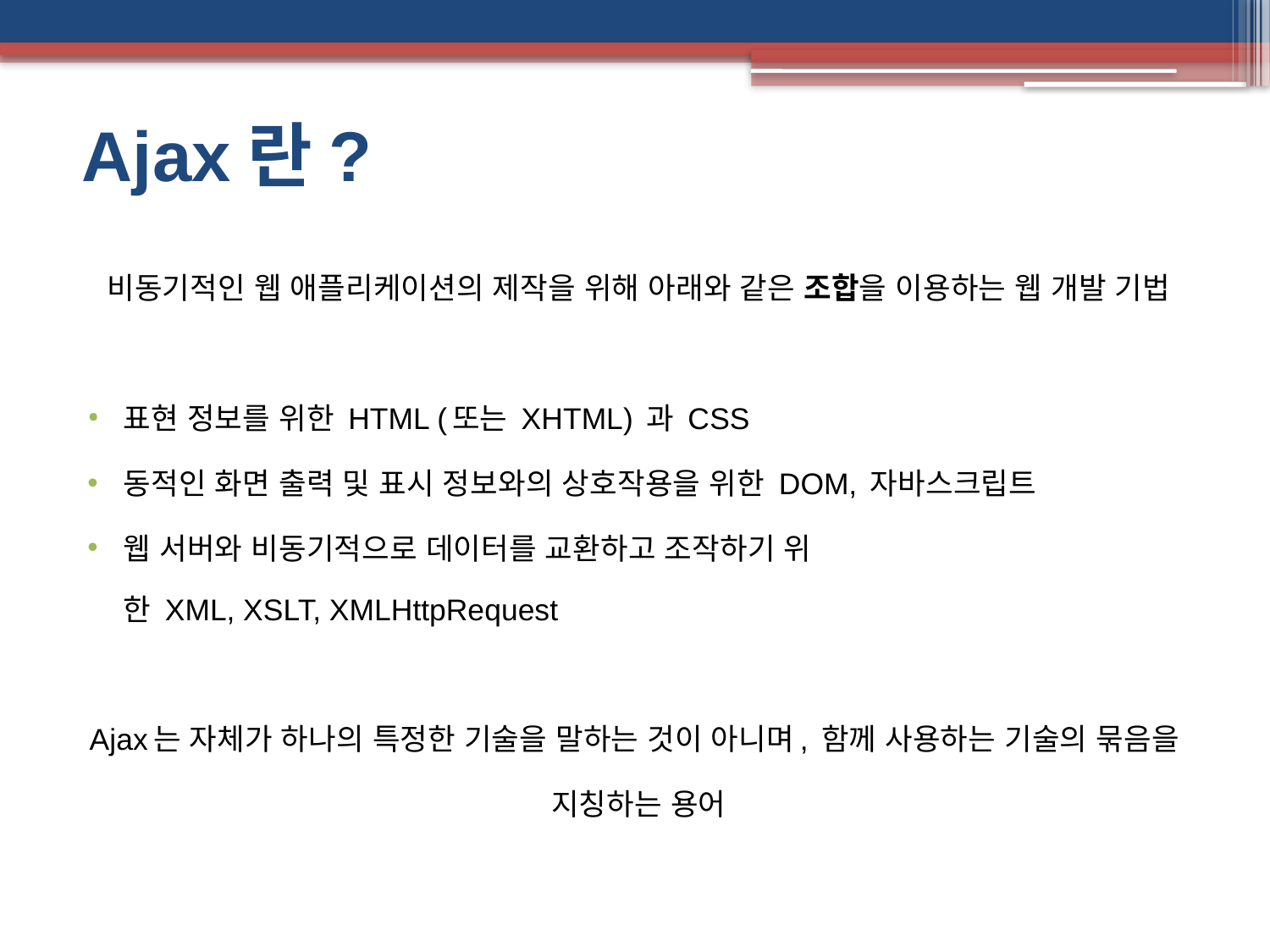

# Ajax란?
비동기적인 웹 애플리케이션의 제작을 위해 아래와 같은 조합을 이용하는 웹 개발 기법

표현 정보를 위한 HTML (또는 XHTML) 과 CSS
동적인 화면 출력 및 표시 정보와의 상호작용을 위한 DOM, 자바스크립트
웹 서버와 비동기적으로 데이터를 교환하고 조작하기 위한 XML, XSLT, XMLHttpRequest

Ajax는 자체가 하나의 특정한 기술을 말하는 것이 아니며, 함께 사용하는 기술의 묶음을
지칭하는 용어